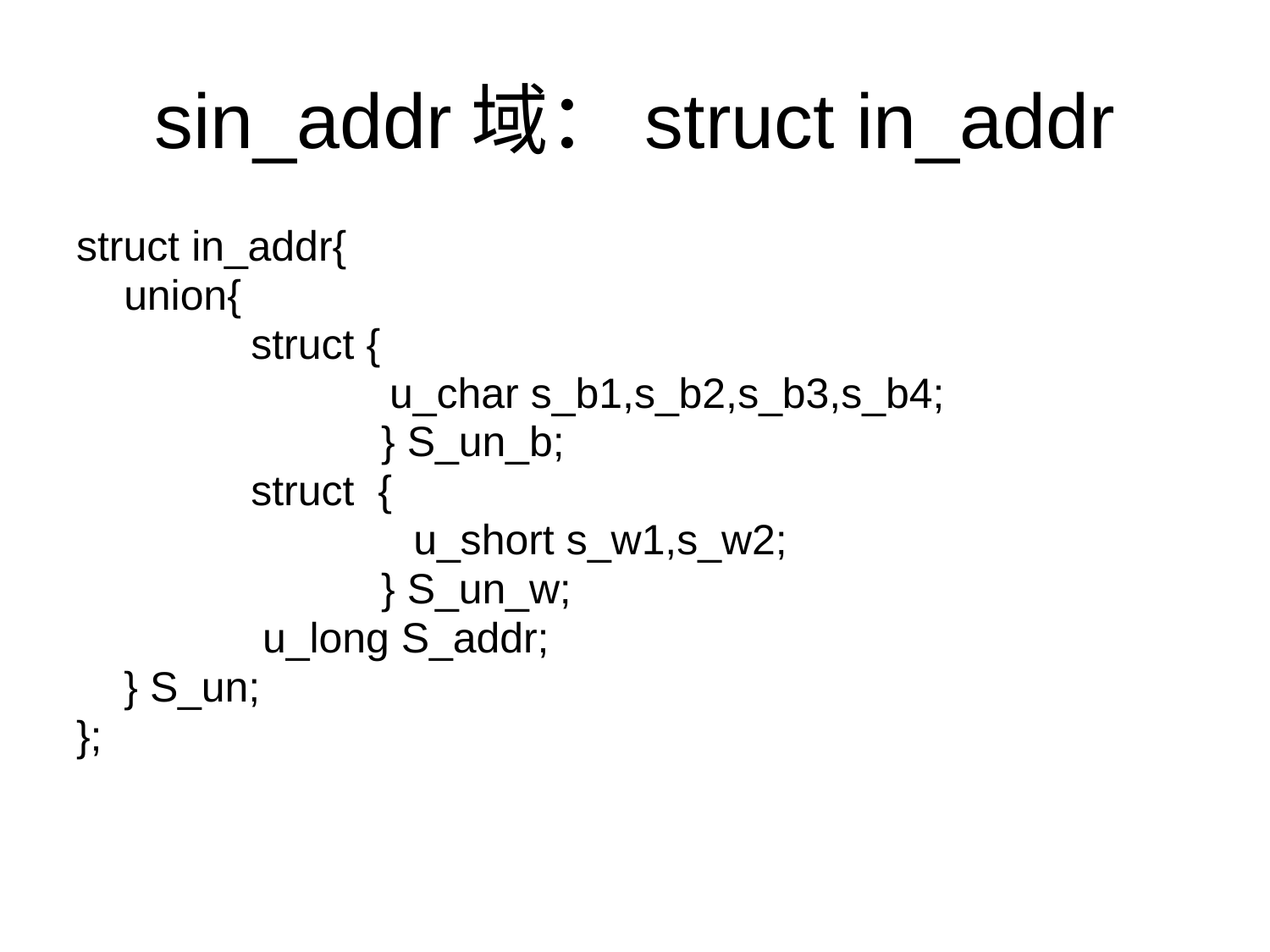

# sin_addr域：struct in_addr
struct in_addr{
	union{
		struct {
			 u_char s_b1,s_b2,s_b3,s_b4;
		           } S_un_b;
		struct  {
			   u_short s_w1,s_w2;
		           } S_un_w;
		 u_long S_addr;
	} S_un;
};